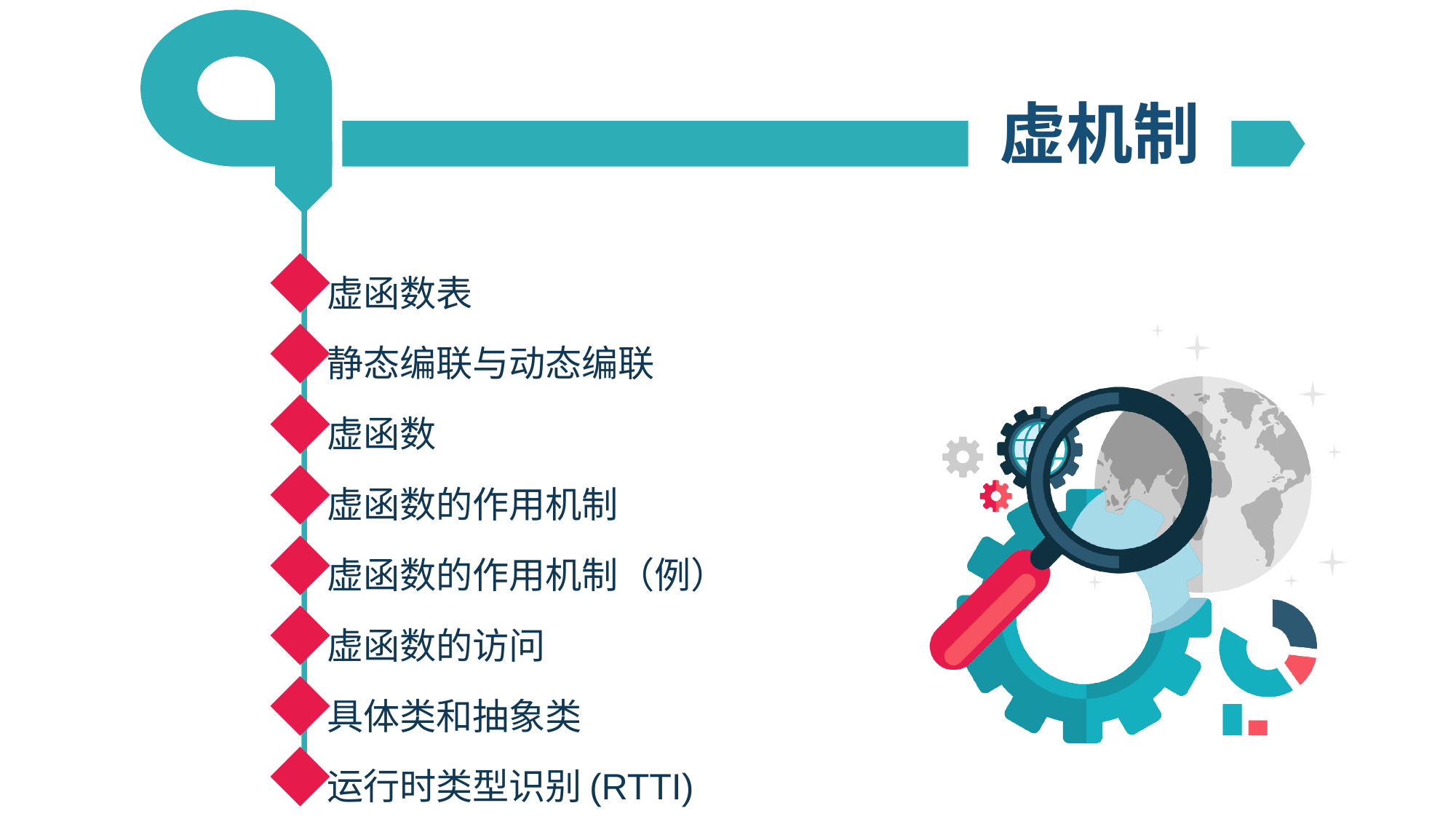

# 虚机制

虚函数表
静态编联与动态编联
虚函数
虚函数的作用机制
虚函数的作用机制（例）
虚函数的访问
具体类和抽象类
运行时类型识别(RTTI)